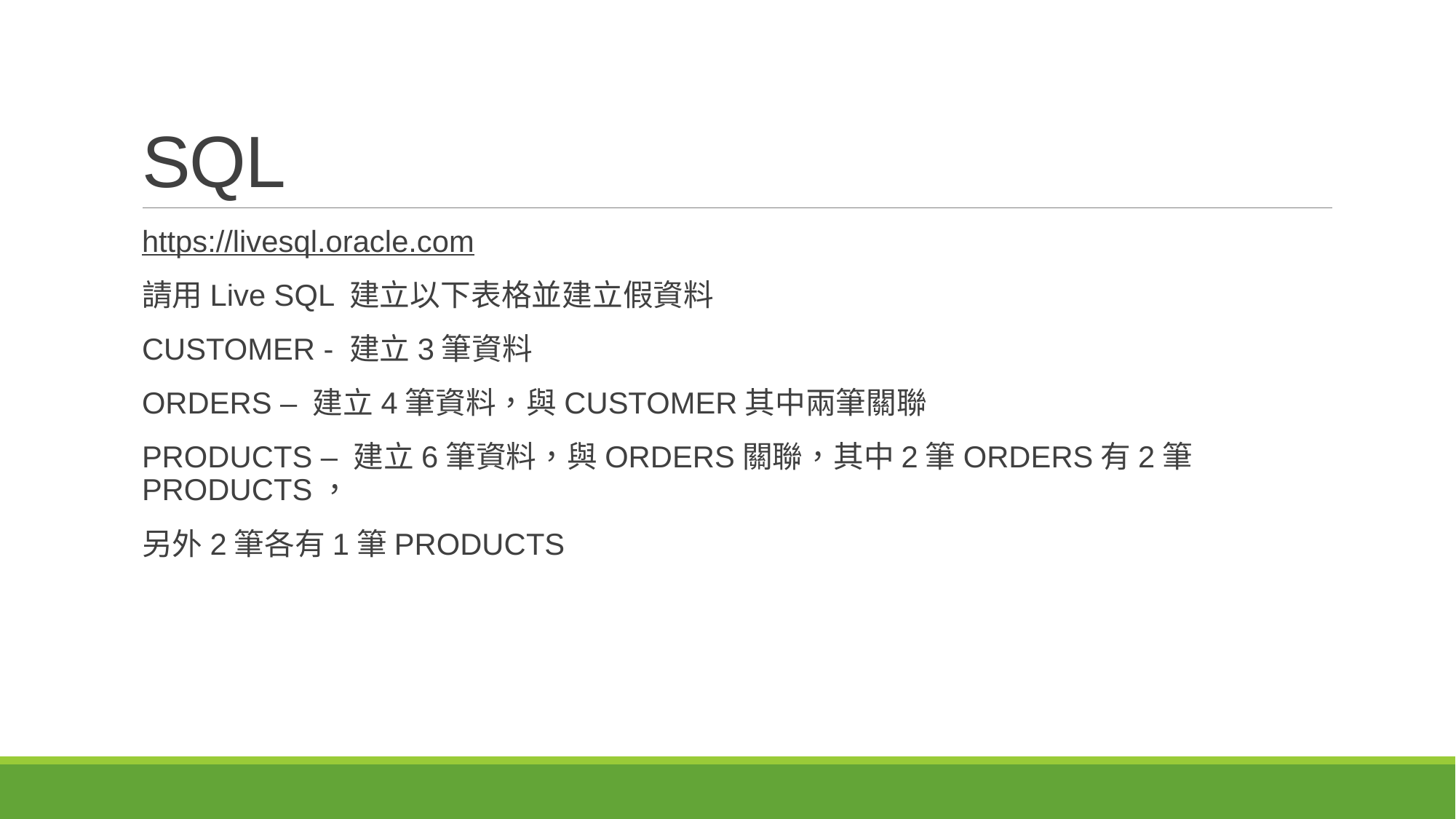

# SQL
https://livesql.oracle.com
請用Live SQL 建立以下表格並建立假資料
CUSTOMER - 建立3筆資料
ORDERS – 建立4筆資料，與CUSTOMER其中兩筆關聯
PRODUCTS – 建立6筆資料，與ORDERS關聯，其中2筆ORDERS有2筆PRODUCTS，
另外2筆各有1筆PRODUCTS